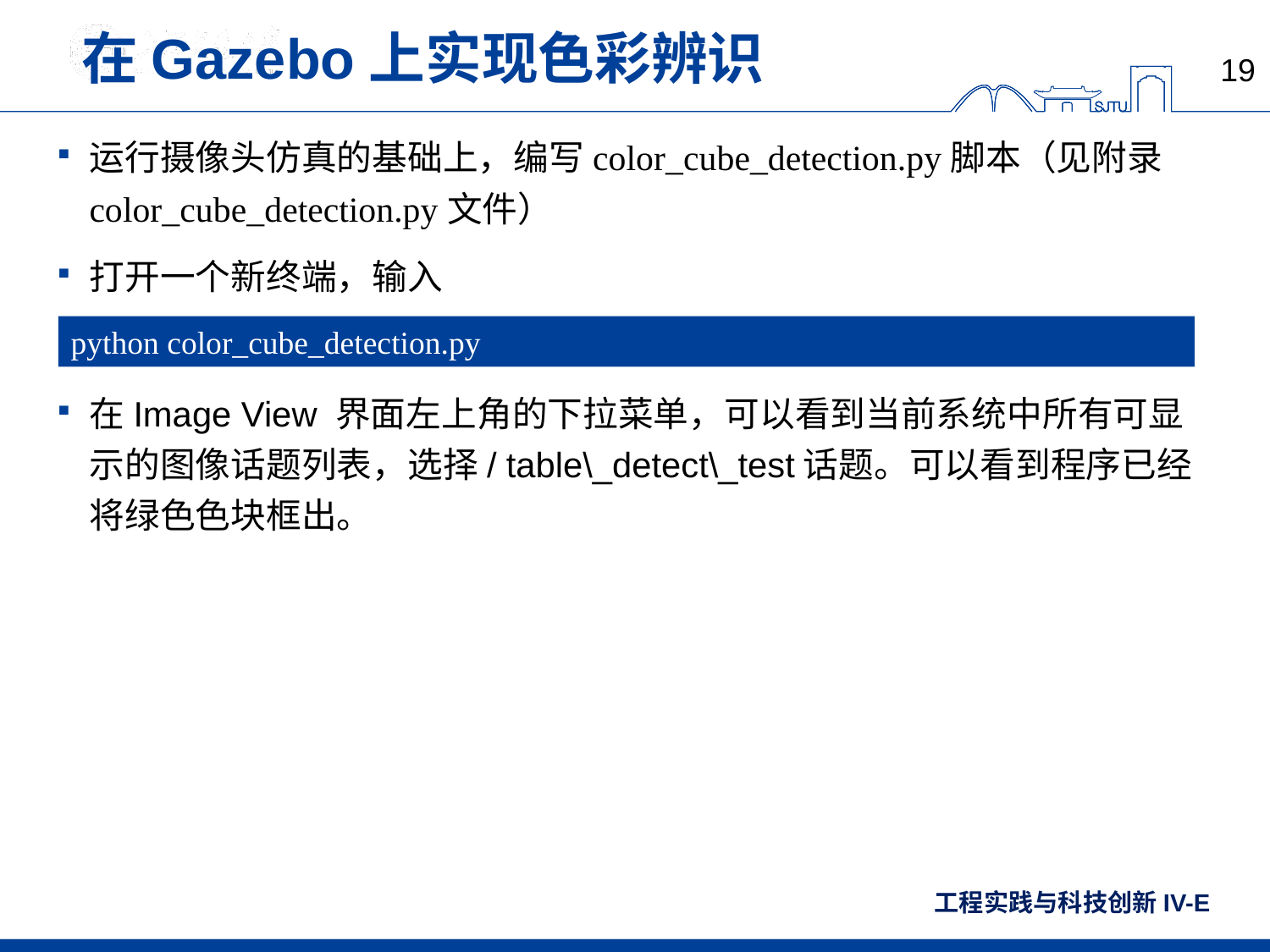

# 在Gazebo上实现色彩辨识
19
运行摄像头仿真的基础上，编写color_cube_detection.py脚本（见附录color_cube_detection.py文件）
打开一个新终端，输入

在Image View 界面左上角的下拉菜单，可以看到当前系统中所有可显示的图像话题列表，选择/ table\_detect\_test话题。可以看到程序已经将绿色色块框出。
python color_cube_detection.py